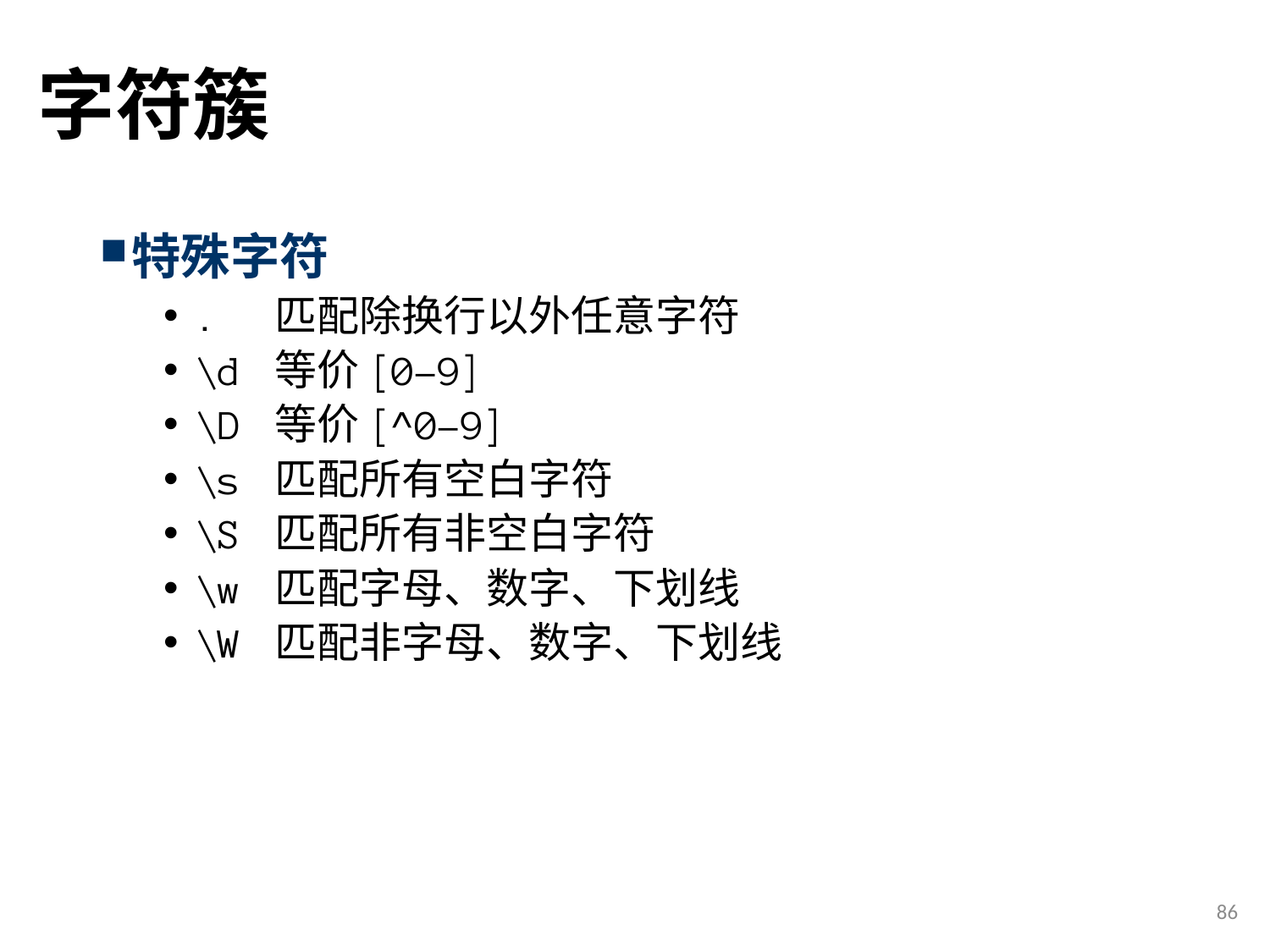

# 字符簇
特殊字符
.  匹配除换行以外任意字符
\d 等价[0-9]
\D 等价[^0-9]
\s 匹配所有空白字符
\S 匹配所有非空白字符
\w 匹配字母、数字、下划线
\W 匹配非字母、数字、下划线
86